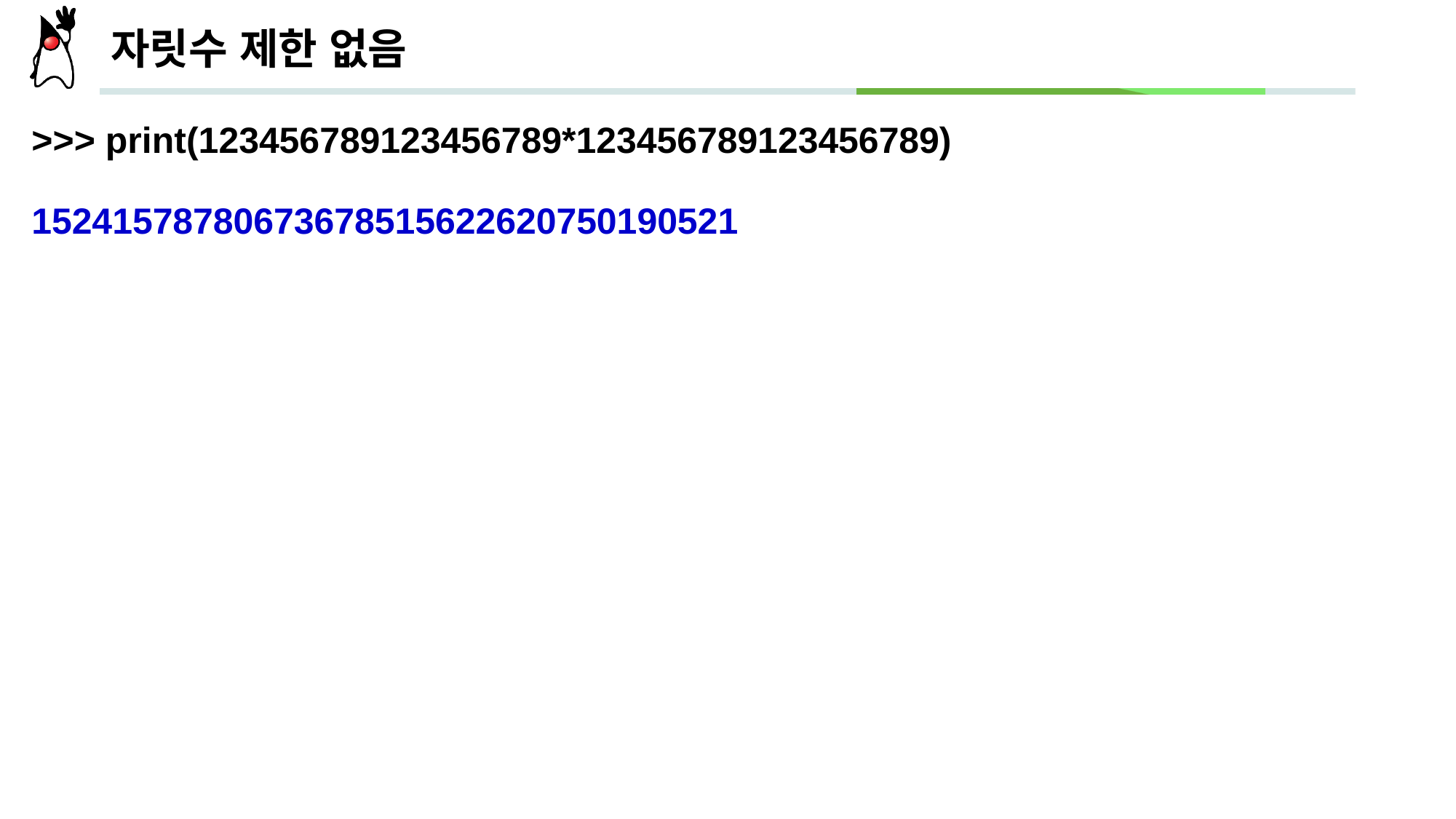

# 자릿수 제한 없음
>>> print(123456789123456789*123456789123456789)
15241578780673678515622620750190521